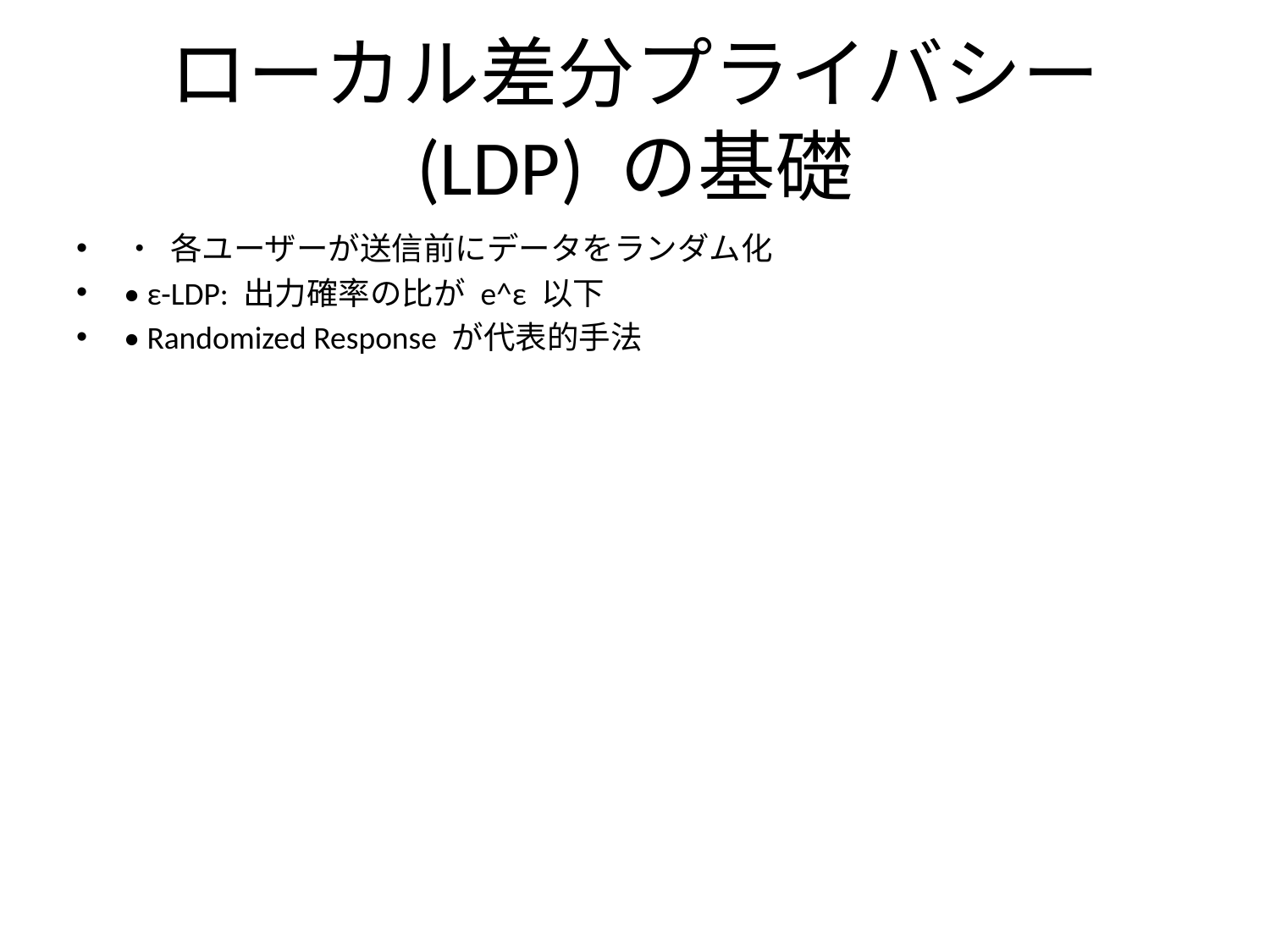

# ローカル差分プライバシー (LDP) の基礎
• 各ユーザーが送信前にデータをランダム化
• ε-LDP: 出力確率の比が e^ε 以下
• Randomized Response が代表的手法